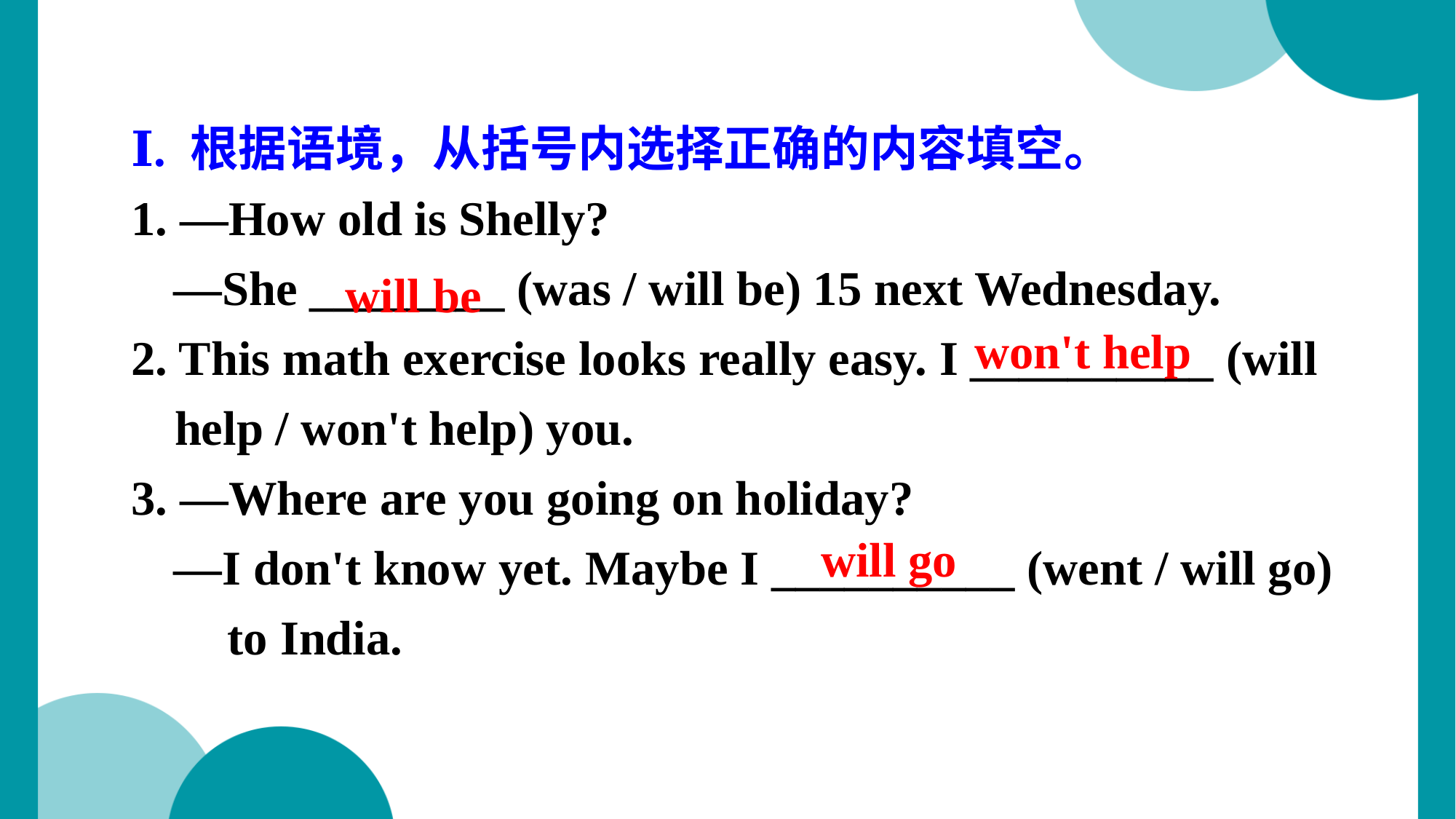

Ⅰ. 根据语境，从括号内选择正确的内容填空。
1. —How old is Shelly?
  —She ________ (was / will be) 15 next Wednesday.
2. This math exercise looks really easy. I __________ (will help / won't help) you.
3. —Where are you going on holiday?
  —I don't know yet. Maybe I __________ (went / will go) to India.
will be
won't help
will go